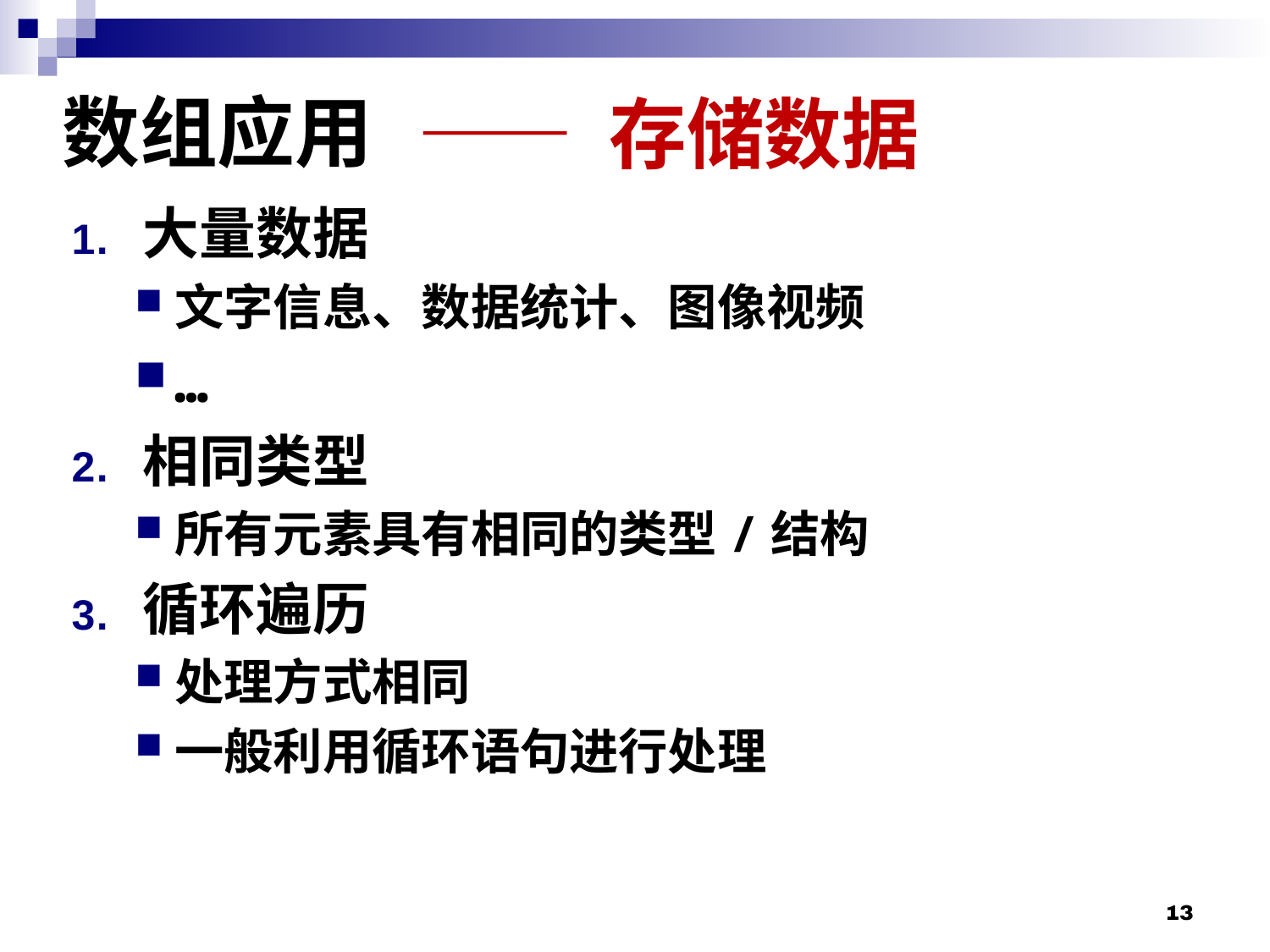

# 数组应用
—— 存储数据
大量数据
文字信息、数据统计、图像视频
…
相同类型
所有元素具有相同的类型/结构
循环遍历
处理方式相同
一般利用循环语句进行处理

13